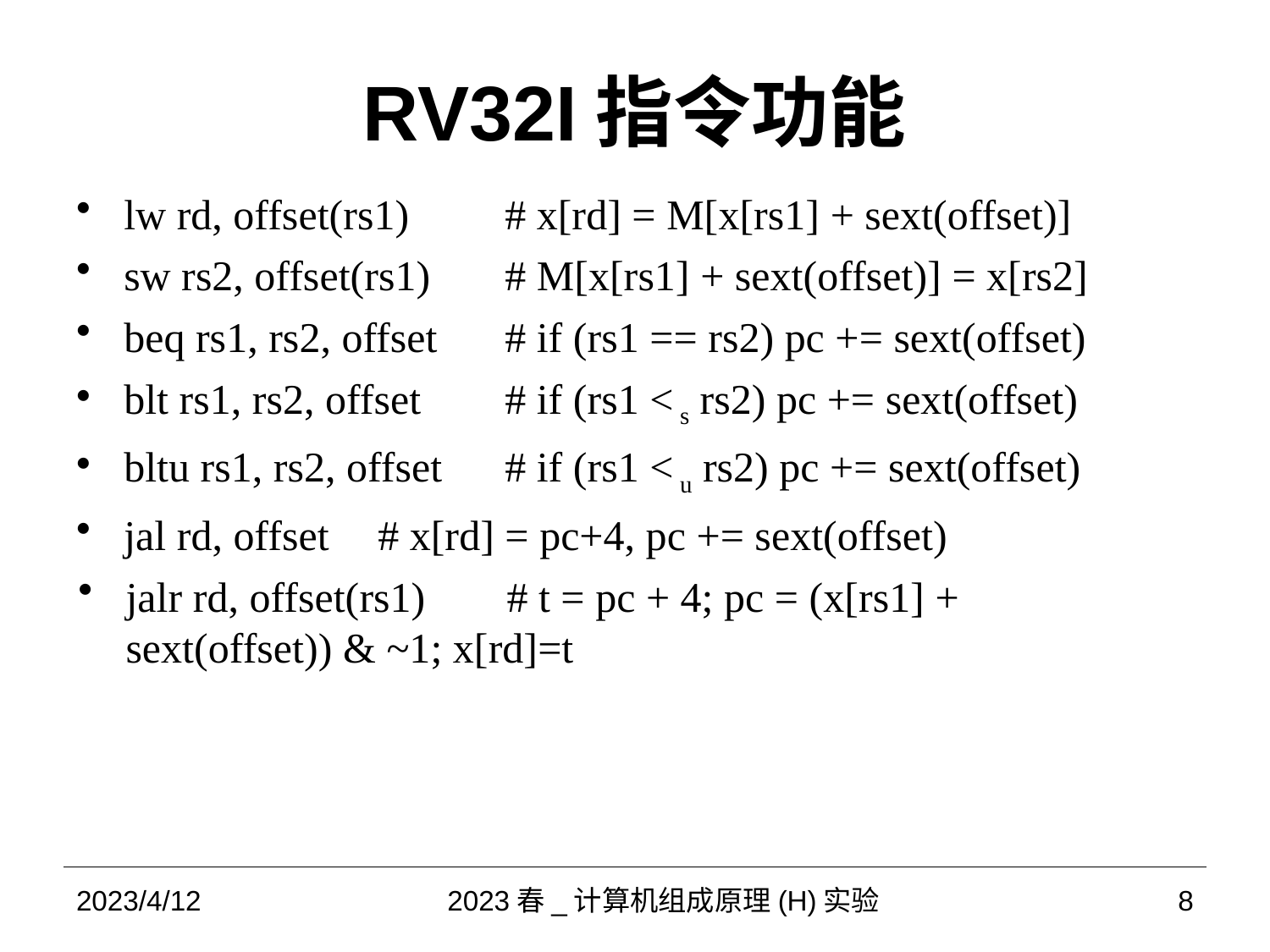

# RV32I指令功能
lw rd, offset(rs1) 	# x[rd] = M[x[rs1] + sext(offset)]
sw rs2, offset(rs1) 	# M[x[rs1] + sext(offset)] = x[rs2]
beq rs1, rs2, offset	# if (rs1 == rs2) pc += sext(offset)
blt rs1, rs2, offset	# if (rs1 < s rs2) pc += sext(offset)
bltu rs1, rs2, offset	# if (rs1 < u rs2) pc += sext(offset)
jal rd, offset 	# x[rd] = pc+4, pc += sext(offset)
jalr rd, offset(rs1)	# t = pc + 4; pc = (x[rs1] + sext(offset)) & ~1; x[rd]=t

2023/4/12
2023春_计算机组成原理(H)实验
8